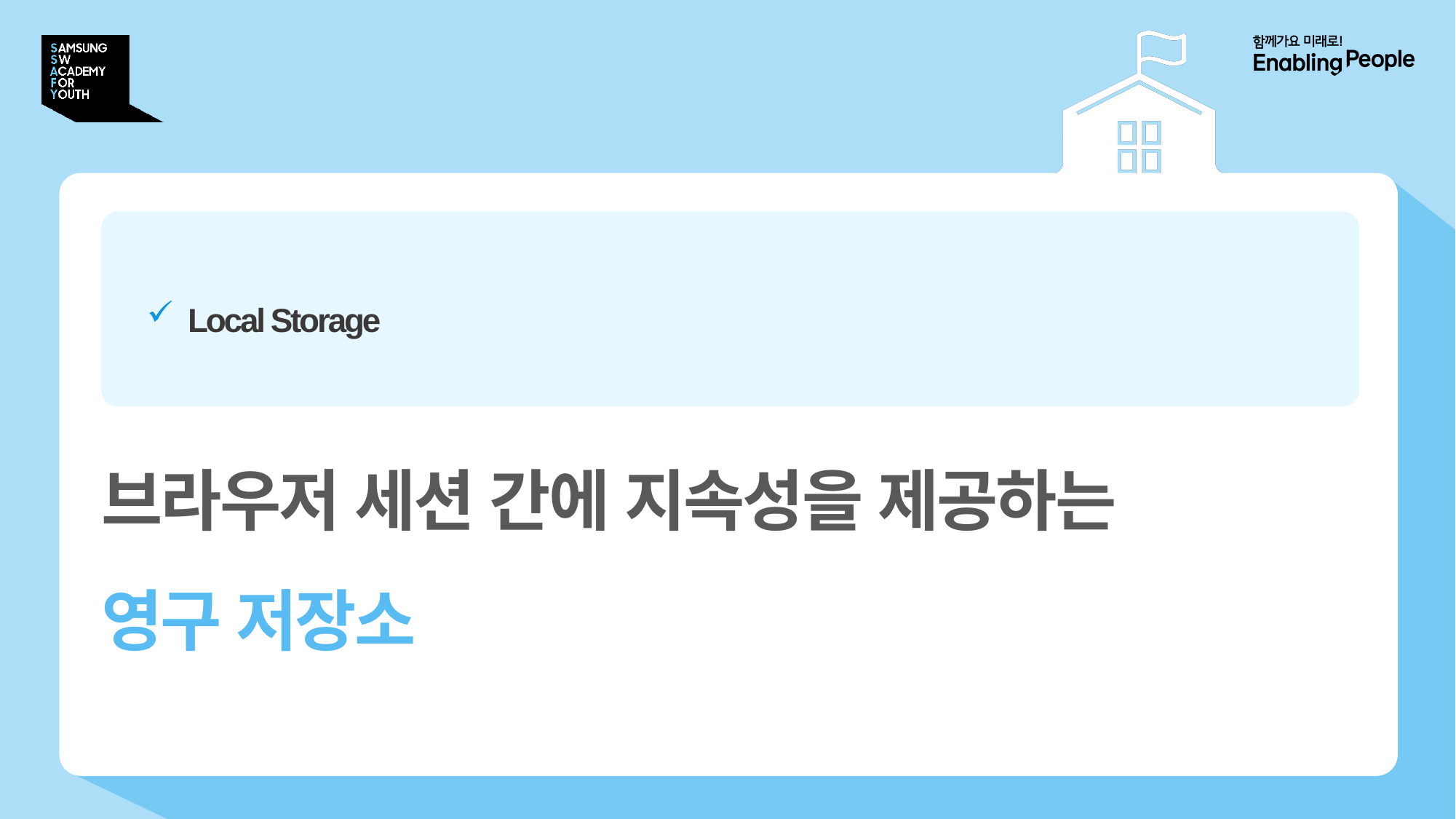

# 결과물

Local Storage
브라우저 세션 간에 지속성을 제공하는
영구 저장소